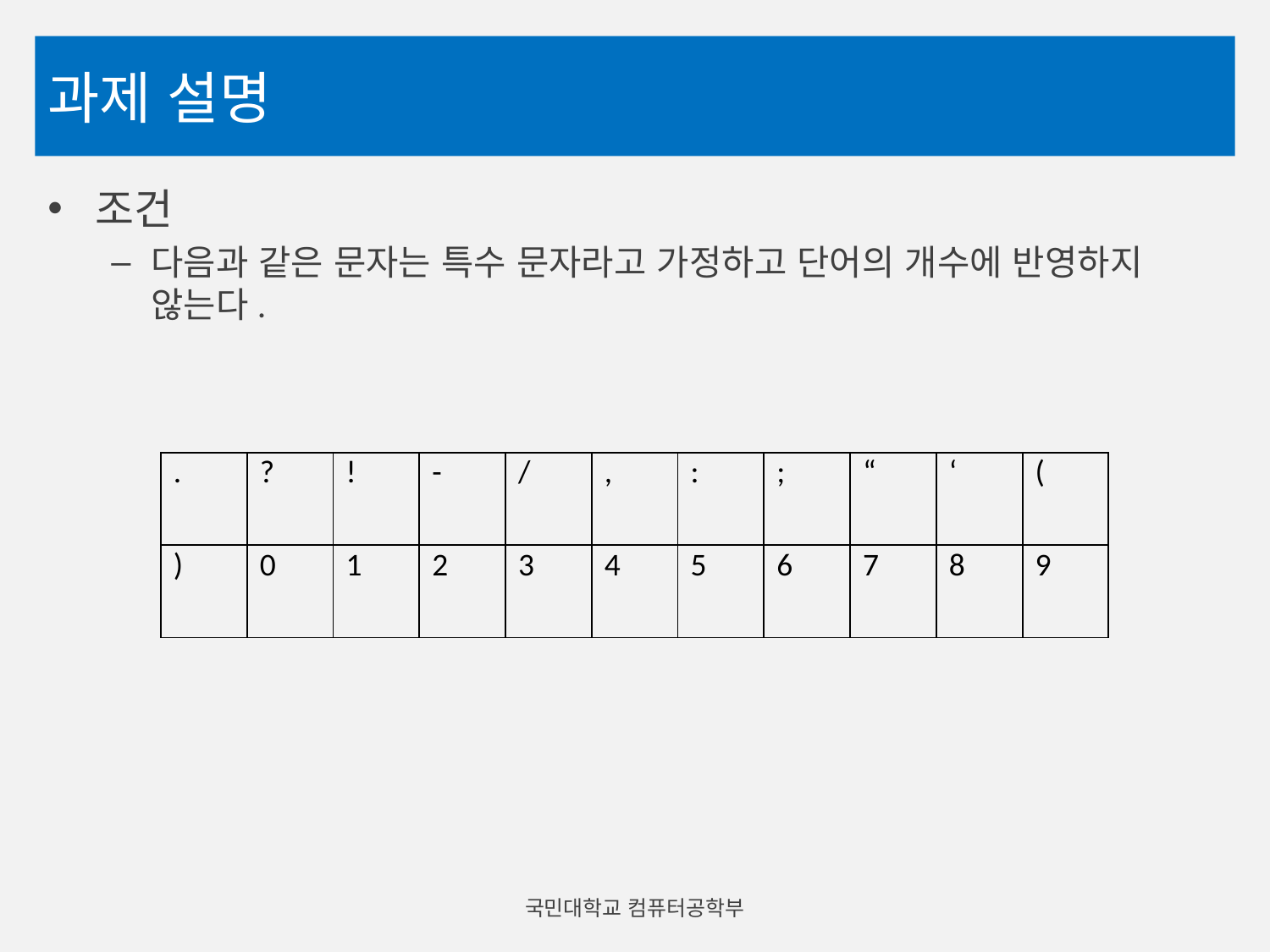

# 과제 설명
조건
다음과 같은 문자는 특수 문자라고 가정하고 단어의 개수에 반영하지 않는다.

| . | ? | ! | - | / | , | : | ; | “ | ‘ | ( |
| --- | --- | --- | --- | --- | --- | --- | --- | --- | --- | --- |
| ) | 0 | 1 | 2 | 3 | 4 | 5 | 6 | 7 | 8 | 9 |
국민대학교 컴퓨터공학부